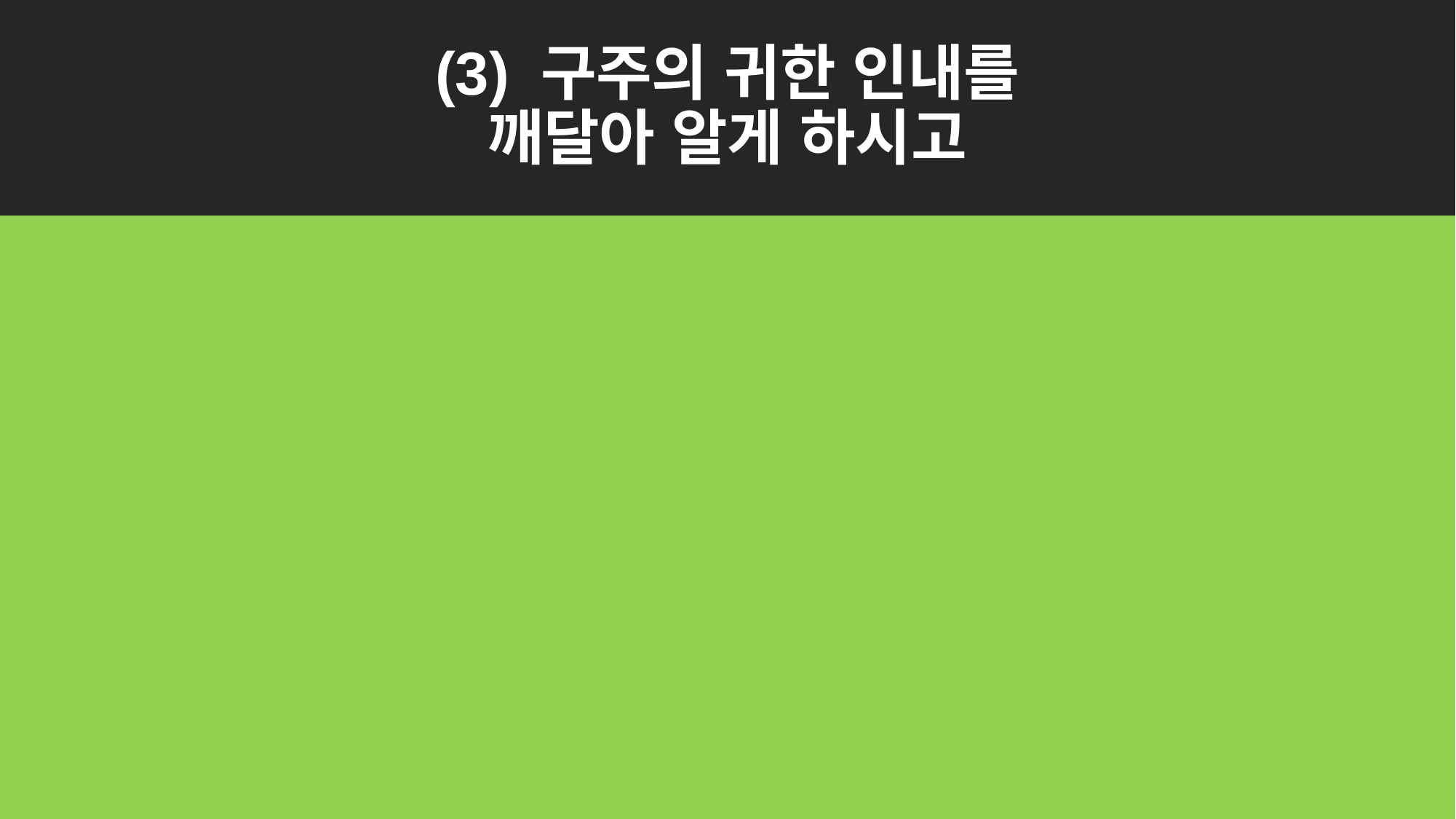

# (3) 구주의 귀한 인내를 깨달아 알게 하시고